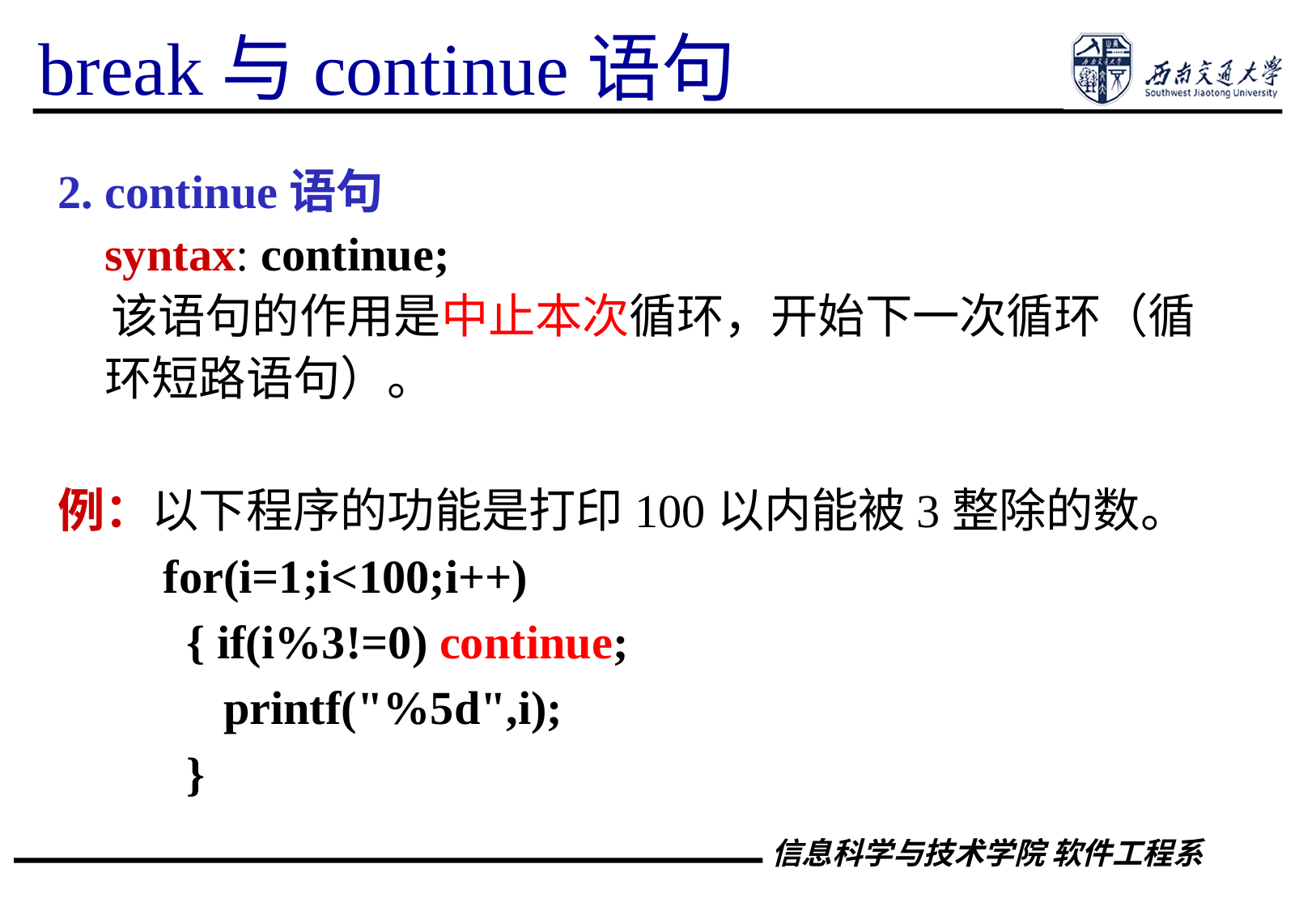

break与continue语句
2. continue语句
    syntax: continue;
    该语句的作用是中止本次循环，开始下一次循环（循环短路语句）。

例：以下程序的功能是打印100以内能被3整除的数。
         for(i=1;i<100;i++)
           { if(i%3!=0) continue;
　          printf("%5d",i);
           }